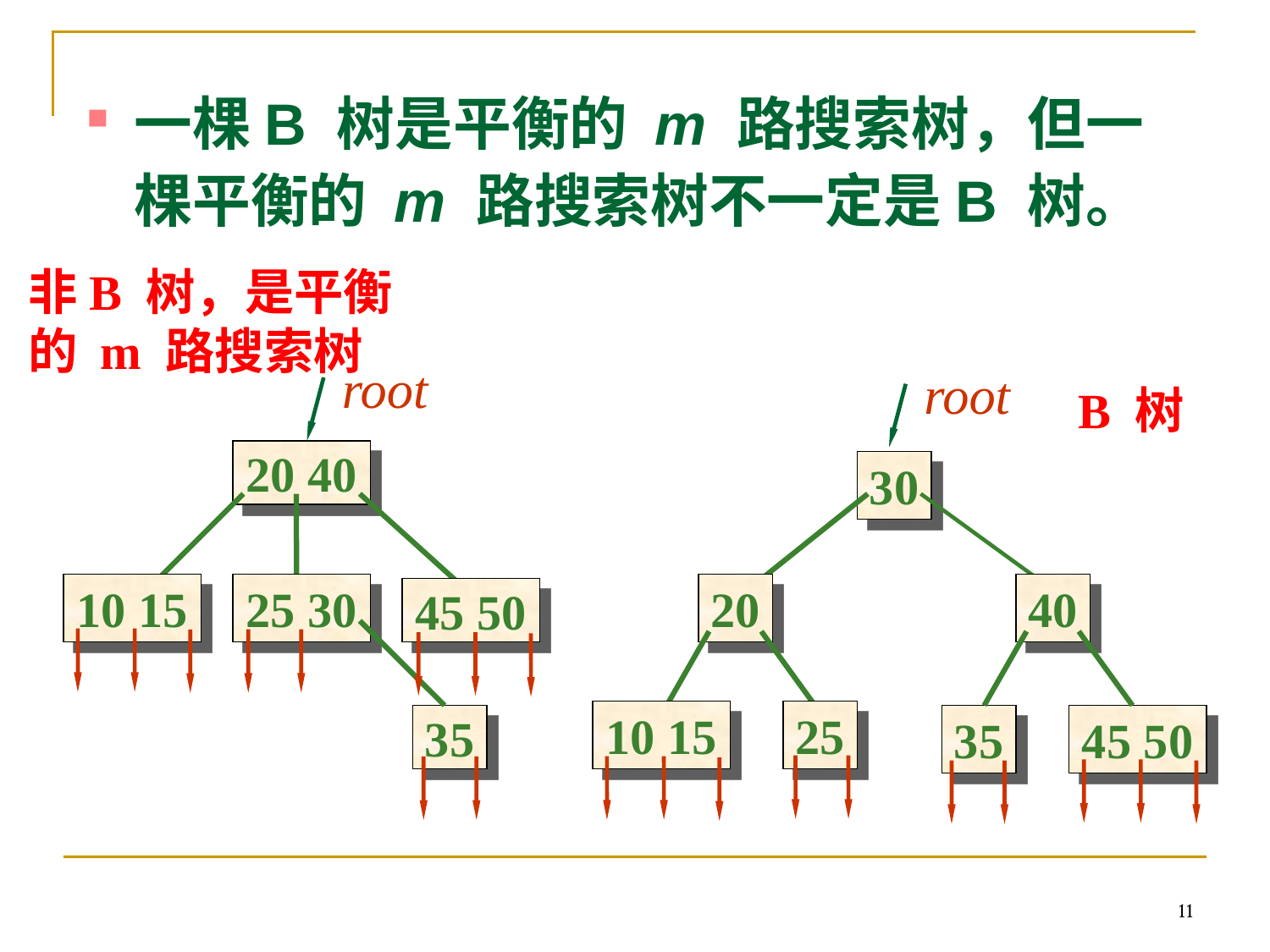

一棵B 树是平衡的 m 路搜索树，但一棵平衡的 m 路搜索树不一定是B 树。
非B 树，是平衡的 m 路搜索树
root
root
 B 树

20 40
30

10 15
25 30
20
40
45 50

10 15
25
35
35
45 50

11